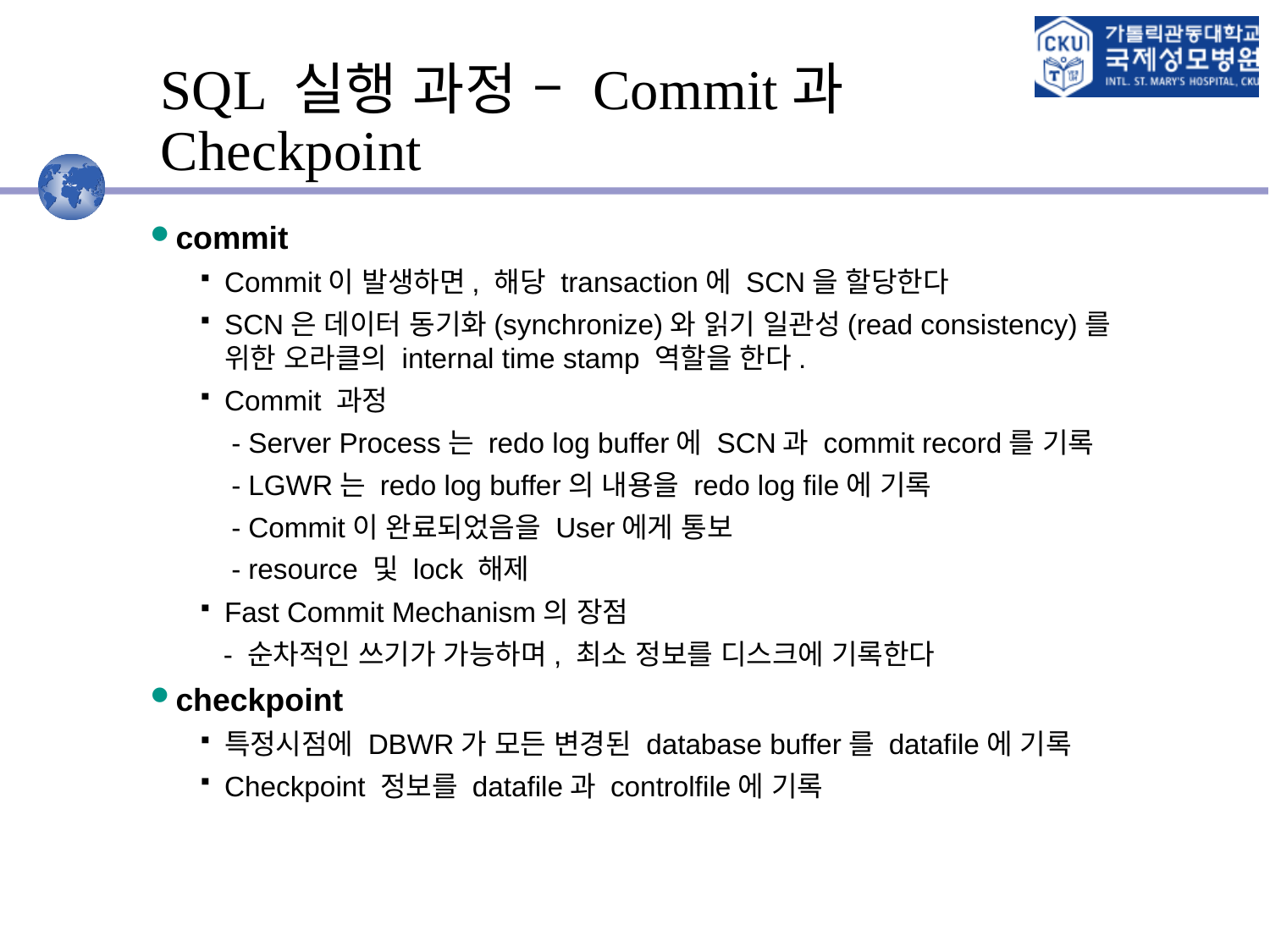

# SQL 실행 과정 – Commit과 Checkpoint
commit
Commit이 발생하면, 해당 transaction에 SCN을 할당한다
SCN은 데이터 동기화(synchronize)와 읽기 일관성(read consistency)를 위한 오라클의 internal time stamp 역할을 한다.
Commit 과정
    - Server Process는 redo log buffer에 SCN과 commit record를 기록
    - LGWR는 redo log buffer의 내용을 redo log file에 기록
    - Commit이 완료되었음을 User에게 통보
    - resource 및 lock 해제
Fast Commit Mechanism의 장점
   - 순차적인 쓰기가 가능하며, 최소 정보를 디스크에 기록한다
checkpoint
특정시점에 DBWR가 모든 변경된 database buffer를 datafile에 기록
Checkpoint 정보를 datafile과 controlfile에 기록